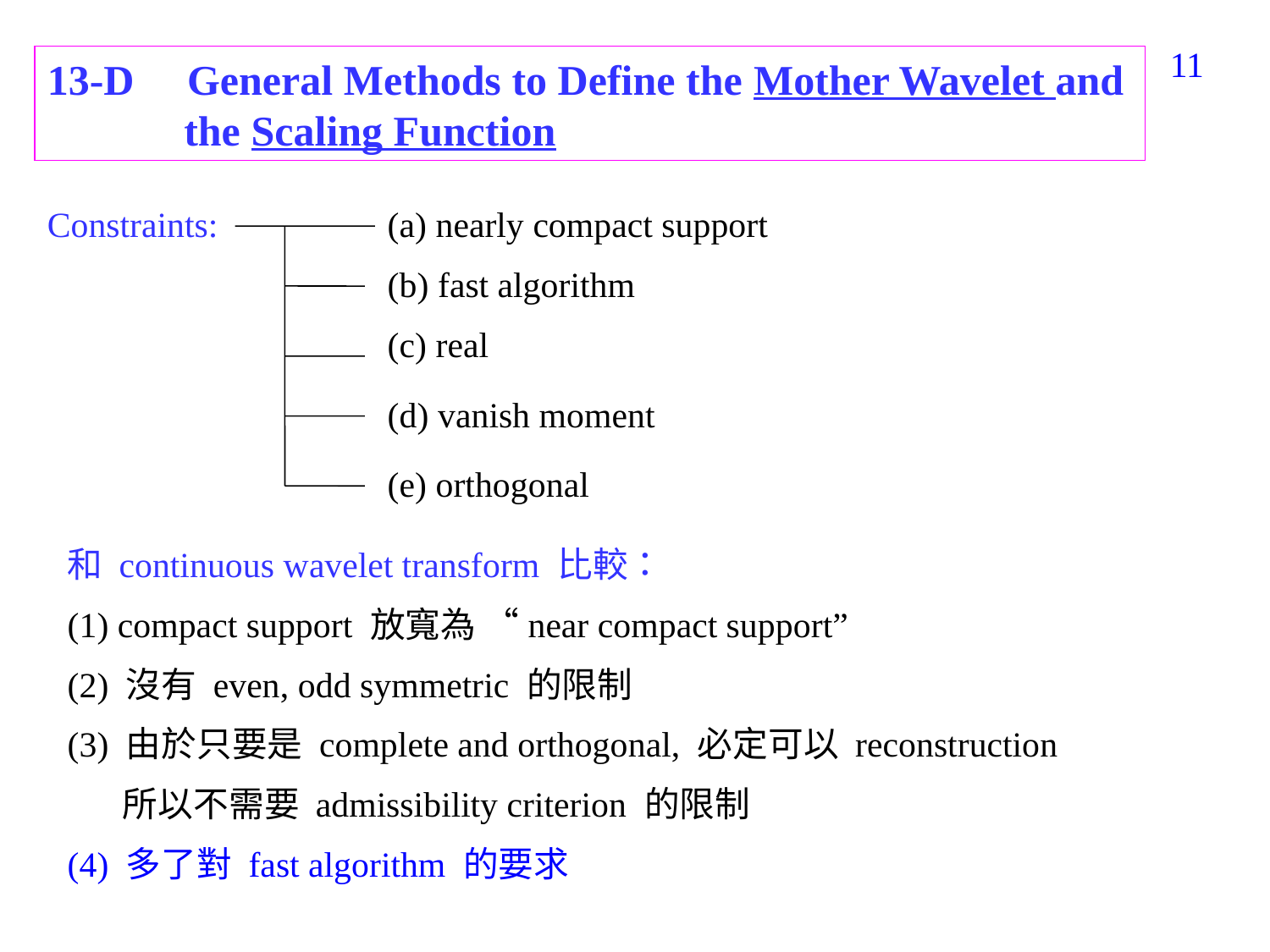

11
13-D     General Methods to Define the Mother Wavelet and the Scaling Function
Constraints:
(a) nearly compact support

(b) fast algorithm

(c) real

(d) vanish moment

(e) orthogonal

和 continuous wavelet transform 比較：
(1) compact support 放寬為 “near compact support”
(2) 沒有 even, odd symmetric 的限制
(3) 由於只要是 complete and orthogonal, 必定可以 reconstruction
      所以不需要 admissibility criterion 的限制
(4) 多了對 fast algorithm 的要求